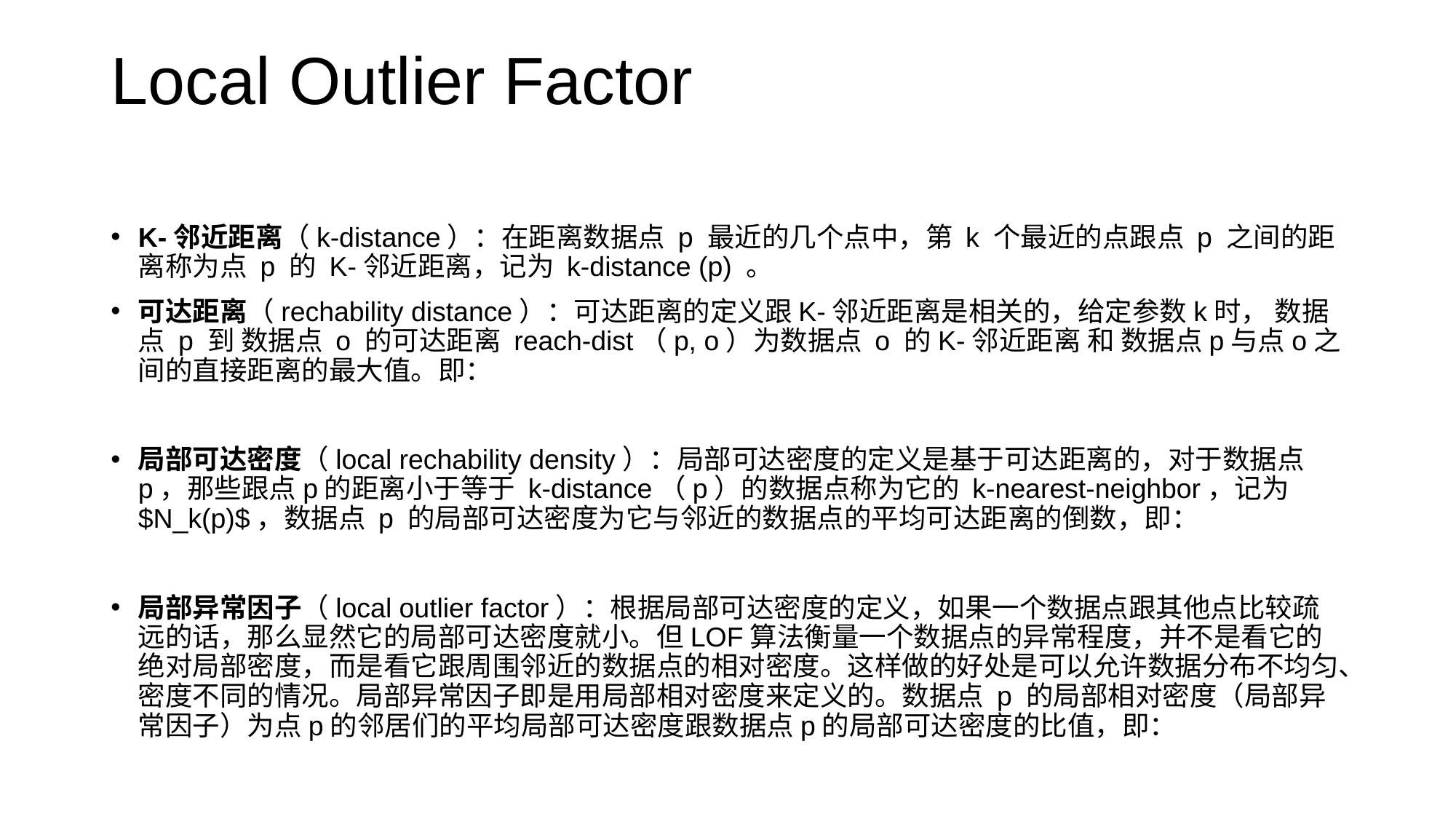

# Local Outlier Factor
K-邻近距离（k-distance）：在距离数据点 p 最近的几个点中，第 k 个最近的点跟点 p 之间的距离称为点 p 的 K-邻近距离，记为 k-distance (p) 。
可达距离（rechability distance）：可达距离的定义跟K-邻近距离是相关的，给定参数k时， 数据点 p 到 数据点 o 的可达距离 reach-dist（p, o）为数据点 o 的K-邻近距离 和 数据点p与点o之间的直接距离的最大值。即：

局部可达密度（local rechability density）：局部可达密度的定义是基于可达距离的，对于数据点 p，那些跟点p的距离小于等于 k-distance（p）的数据点称为它的 k-nearest-neighbor，记为 $N_k(p)$，数据点 p 的局部可达密度为它与邻近的数据点的平均可达距离的倒数，即：

局部异常因子（local outlier factor）：根据局部可达密度的定义，如果一个数据点跟其他点比较疏远的话，那么显然它的局部可达密度就小。但LOF算法衡量一个数据点的异常程度，并不是看它的绝对局部密度，而是看它跟周围邻近的数据点的相对密度。这样做的好处是可以允许数据分布不均匀、密度不同的情况。局部异常因子即是用局部相对密度来定义的。数据点 p 的局部相对密度（局部异常因子）为点p的邻居们的平均局部可达密度跟数据点p的局部可达密度的比值，即：